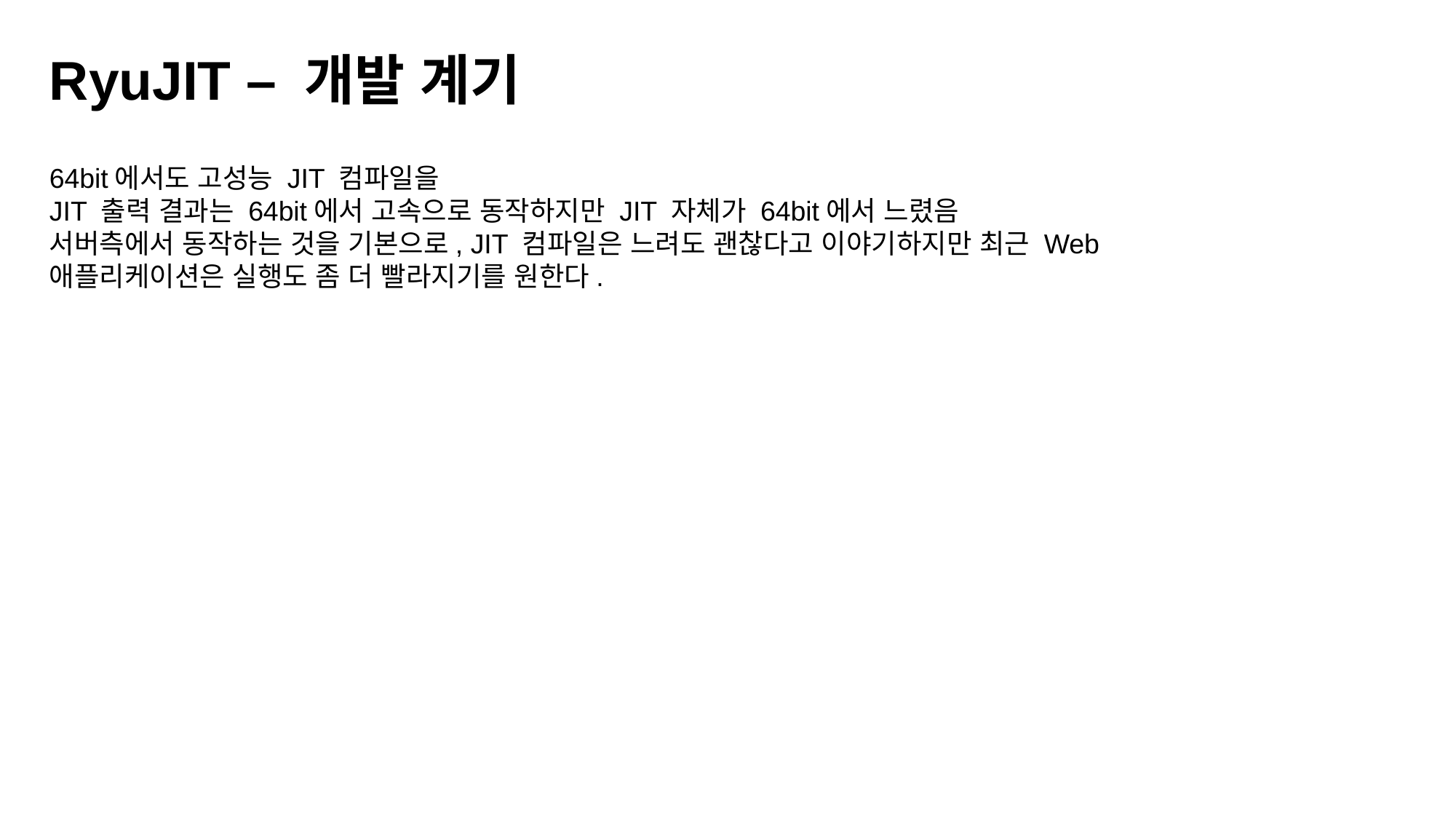

RyuJIT – 개발 계기
64bit에서도 고성능 JIT 컴파일을
JIT 출력 결과는 64bit에서 고속으로 동작하지만 JIT 자체가 64bit에서 느렸음
서버측에서 동작하는 것을 기본으로, JIT 컴파일은 느려도 괜찮다고 이야기하지만 최근 Web 애플리케이션은 실행도 좀 더 빨라지기를 원한다.